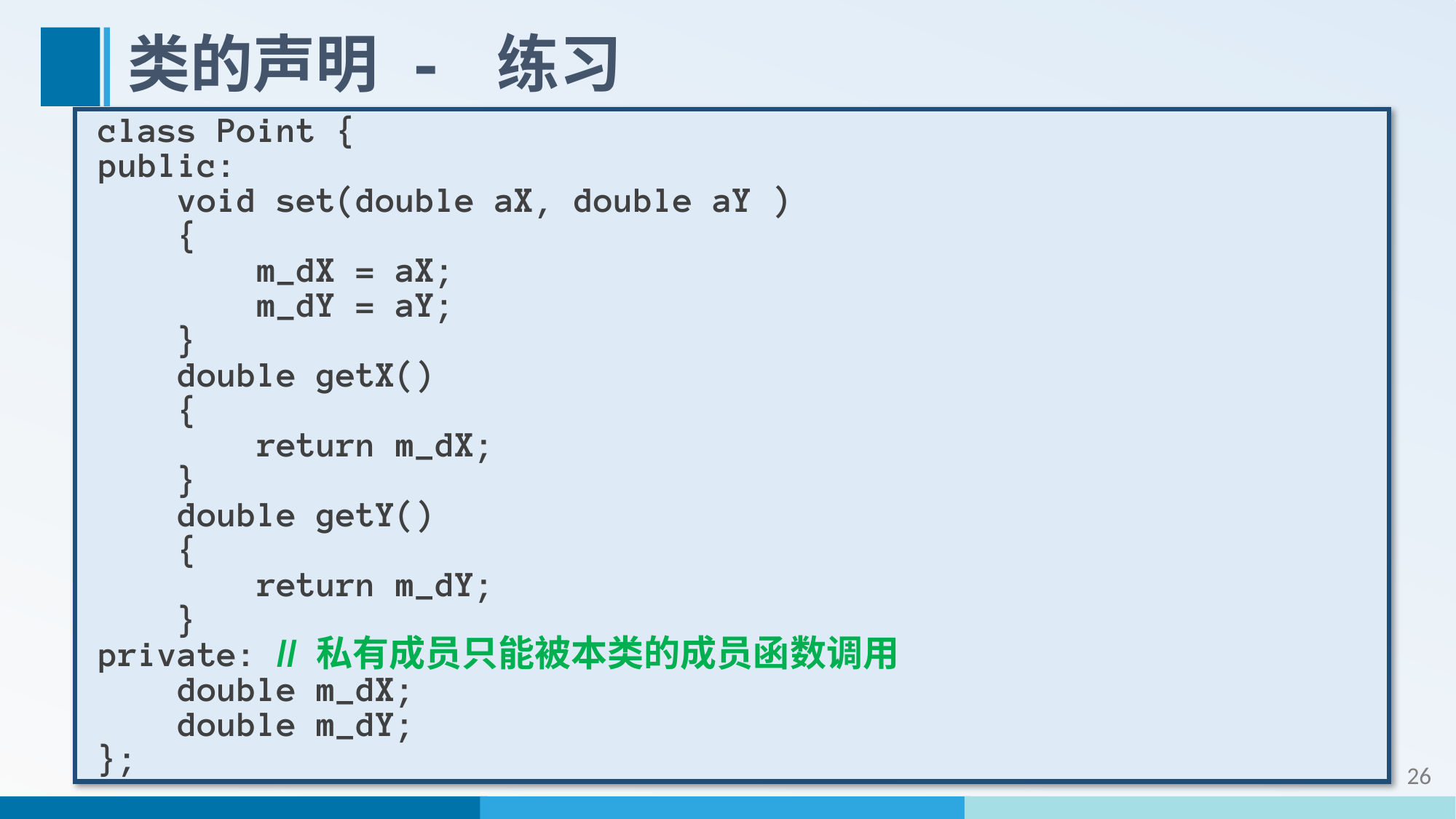

# 类的声明 - 练习
class Point {
public:
    void set(double aX, double aY )
    {
        m_dX = aX;
        m_dY = aY;
    }
    double getX()
    {
        return m_dX;
    }
    double getY()
    {
        return m_dY;
    }
private: // 私有成员只能被本类的成员函数调用
    double m_dX;
    double m_dY;
};